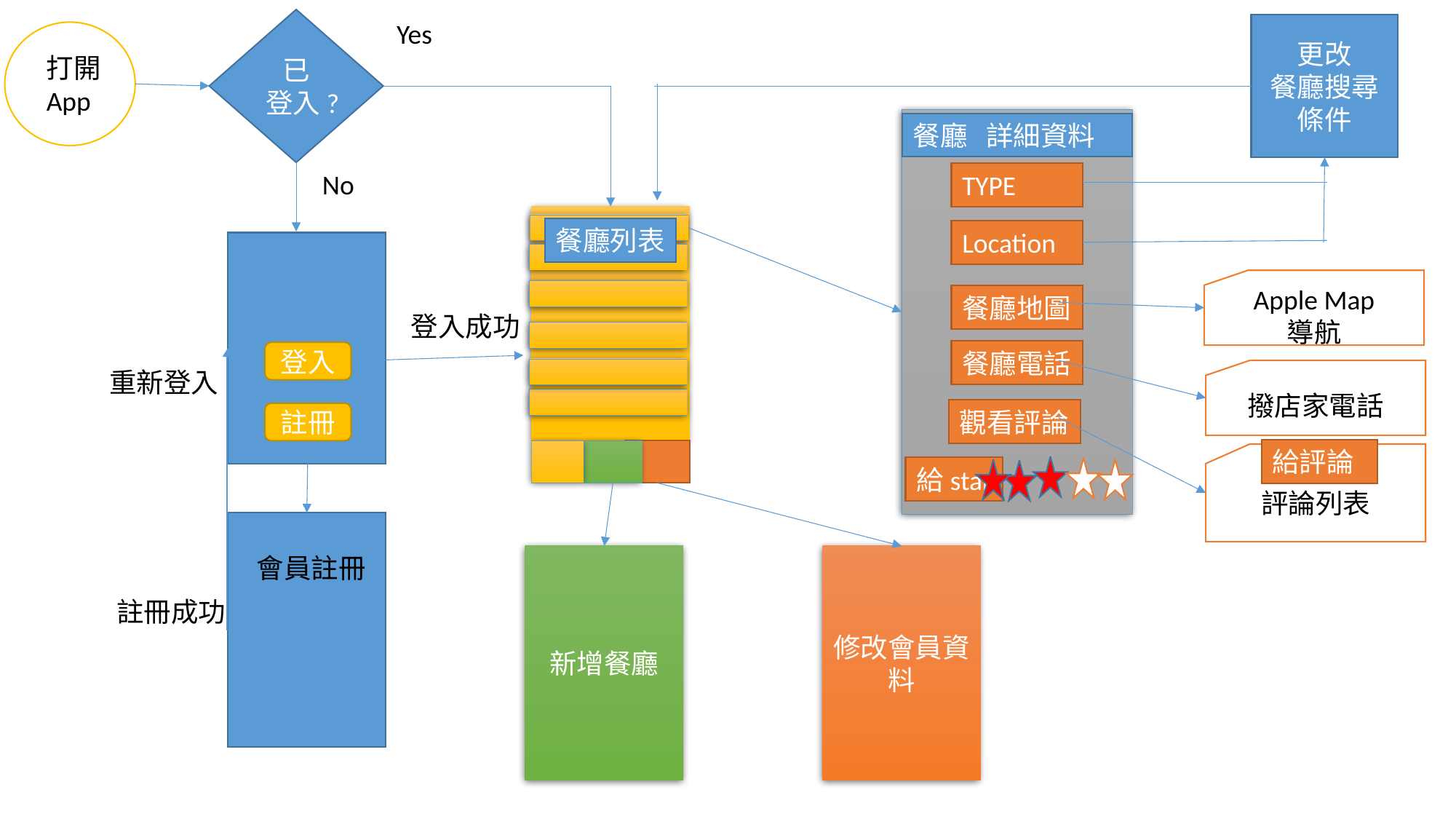

已
登入?
Yes
更改
餐廳搜尋條件

打開App

餐廳   詳細資料
No
TYPE

餐廳列表
Location

Apple Map
導航

餐廳地圖
登入成功

餐廳電話
登入

撥店家電話
重新登入

觀看評論
註冊
給評論

評論列表

給star

會員註冊
新增餐廳
修改會員資料
註冊成功